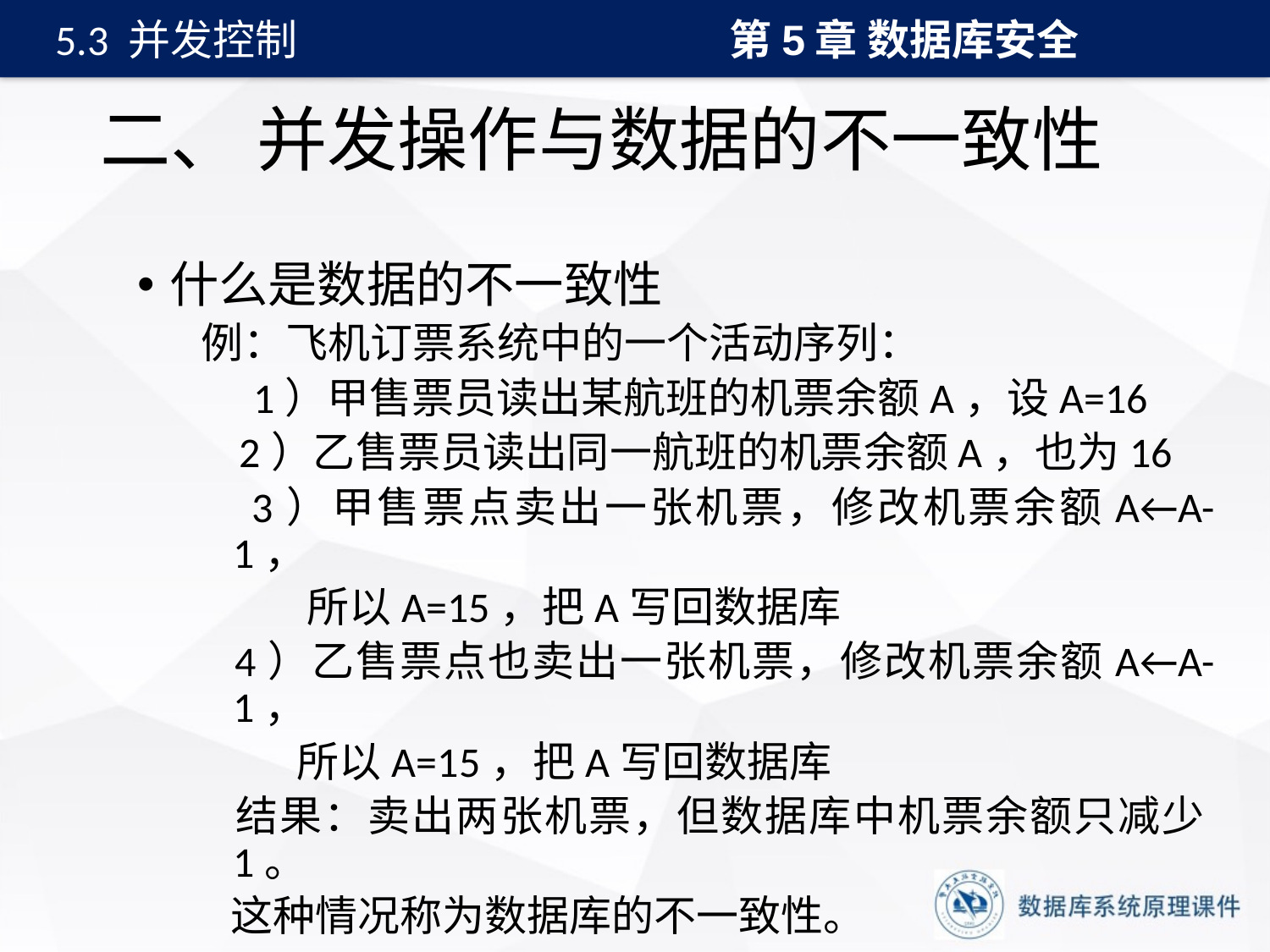

第5章 数据库安全
5.3 并发控制
# 二、 并发操作与数据的不一致性
什么是数据的不一致性
例：飞机订票系统中的一个活动序列：
　1）甲售票员读出某航班的机票余额A，设A=16
    2）乙售票员读出同一航班的机票余额A，也为16
    3）甲售票点卖出一张机票，修改机票余额A←A-1，
          所以A=15，把A写回数据库
   4）乙售票点也卖出一张机票，修改机票余额A←A-1，
         所以A=15，把A写回数据库
  结果：卖出两张机票，但数据库中机票余额只减少1。
  这种情况称为数据库的不一致性。